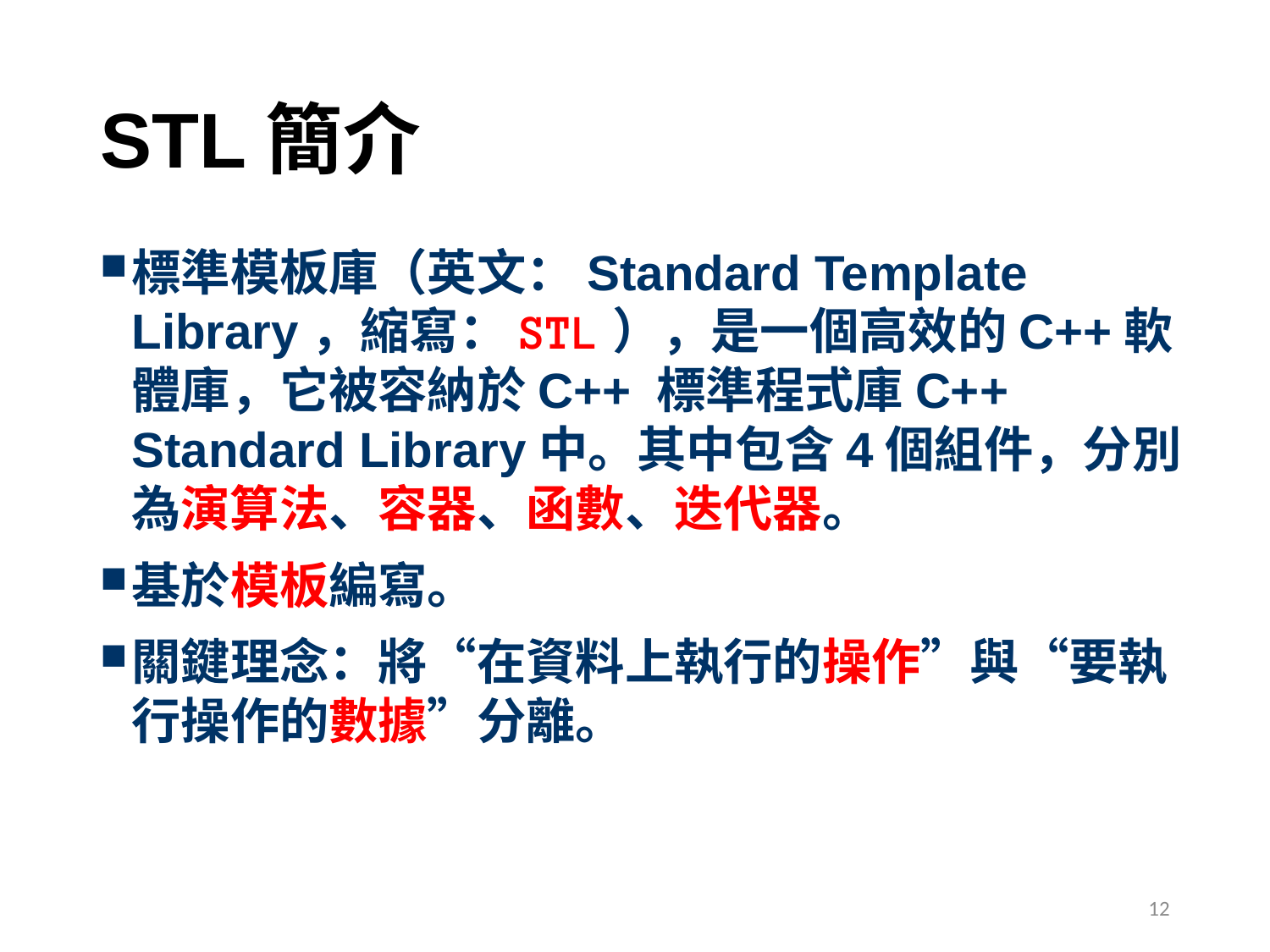

# STL簡介
標準模板庫（英文：Standard Template Library，縮寫：STL），是一個高效的C++軟體庫，它被容納於C++ 標準程式庫C++ Standard Library中。其中包含4個組件，分別為演算法、容器、函數、迭代器。
基於模板編寫。
關鍵理念：將“在資料上執行的操作”與“要執行操作的數據”分離。
12